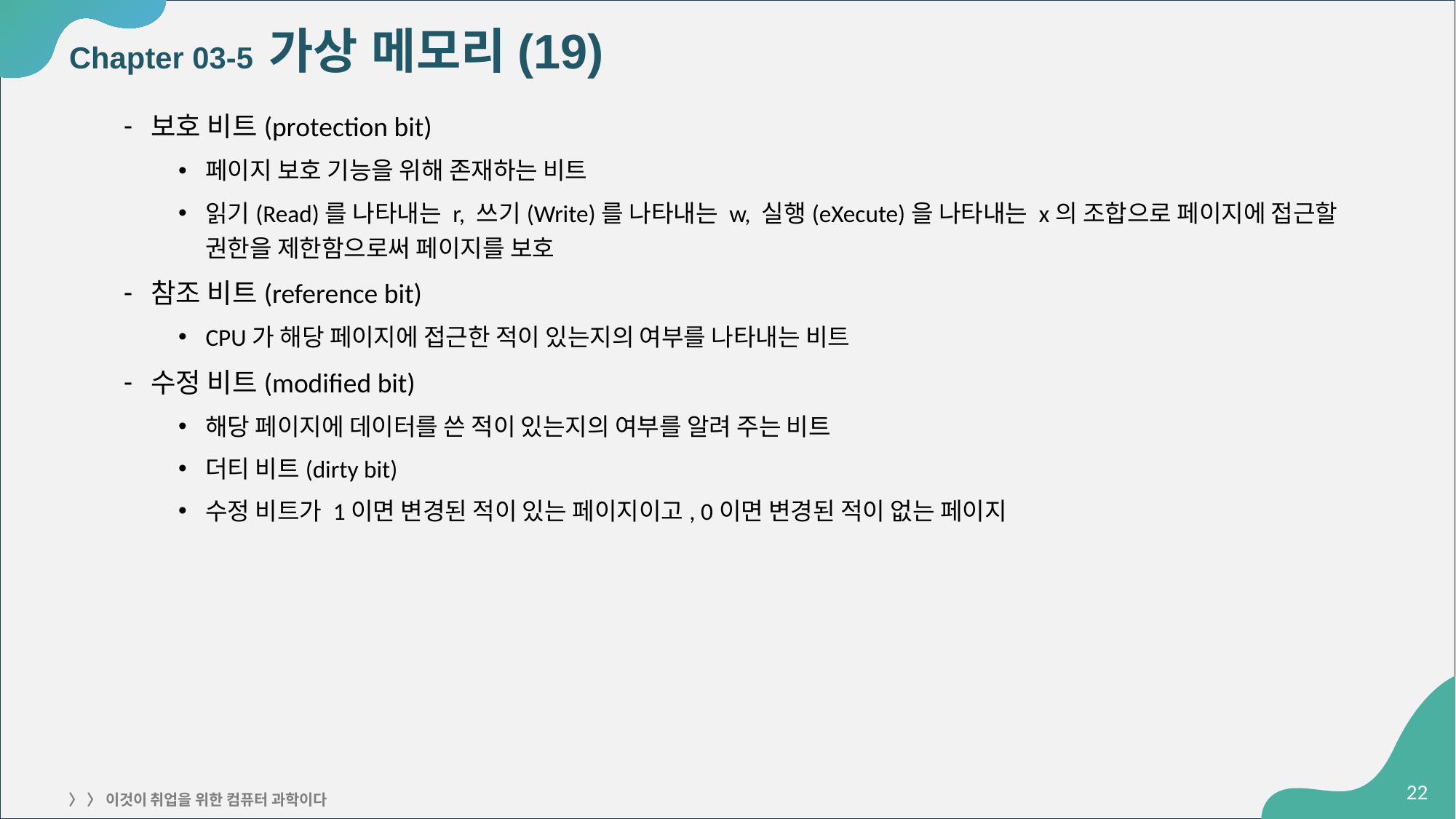

# Chapter 03-5 가상 메모리(19)
보호 비트(protection bit)
페이지 보호 기능을 위해 존재하는 비트
읽기(Read)를 나타내는 r, 쓰기(Write)를 나타내는 w, 실행(eXecute)을 나타내는 x의 조합으로 페이지에 접근할 권한을 제한함으로써 페이지를 보호
참조 비트(reference bit)
CPU가 해당 페이지에 접근한 적이 있는지의 여부를 나타내는 비트
수정 비트(modified bit)
해당 페이지에 데이터를 쓴 적이 있는지의 여부를 알려 주는 비트
더티 비트(dirty bit)
수정 비트가 1이면 변경된 적이 있는 페이지이고, 0이면 변경된 적이 없는 페이지
22
〉 〉 이것이 취업을 위한 컴퓨터 과학이다